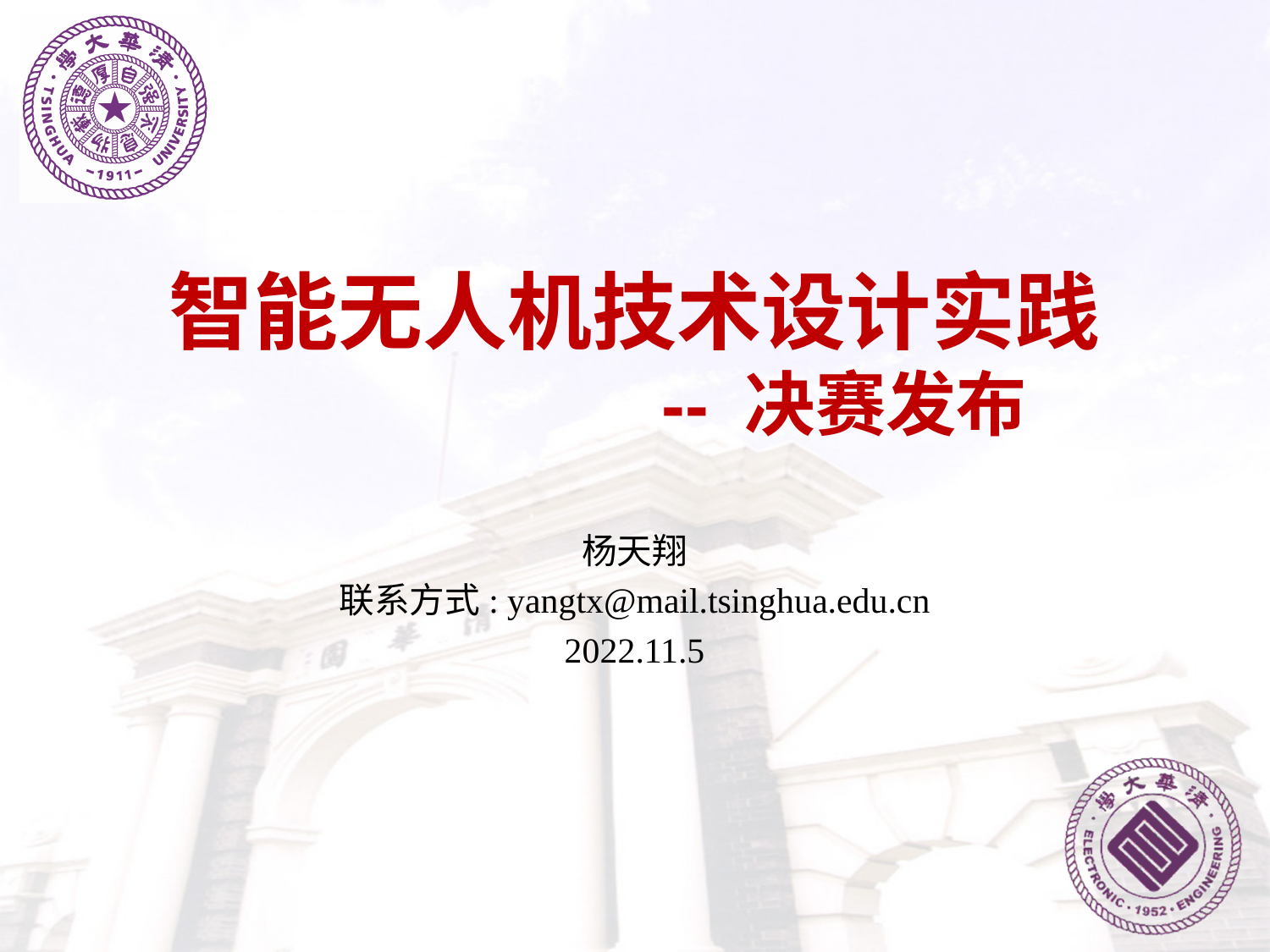

# 智能无人机技术设计实践 -- 决赛发布
杨天翔
联系方式: yangtx@mail.tsinghua.edu.cn
2022.11.5